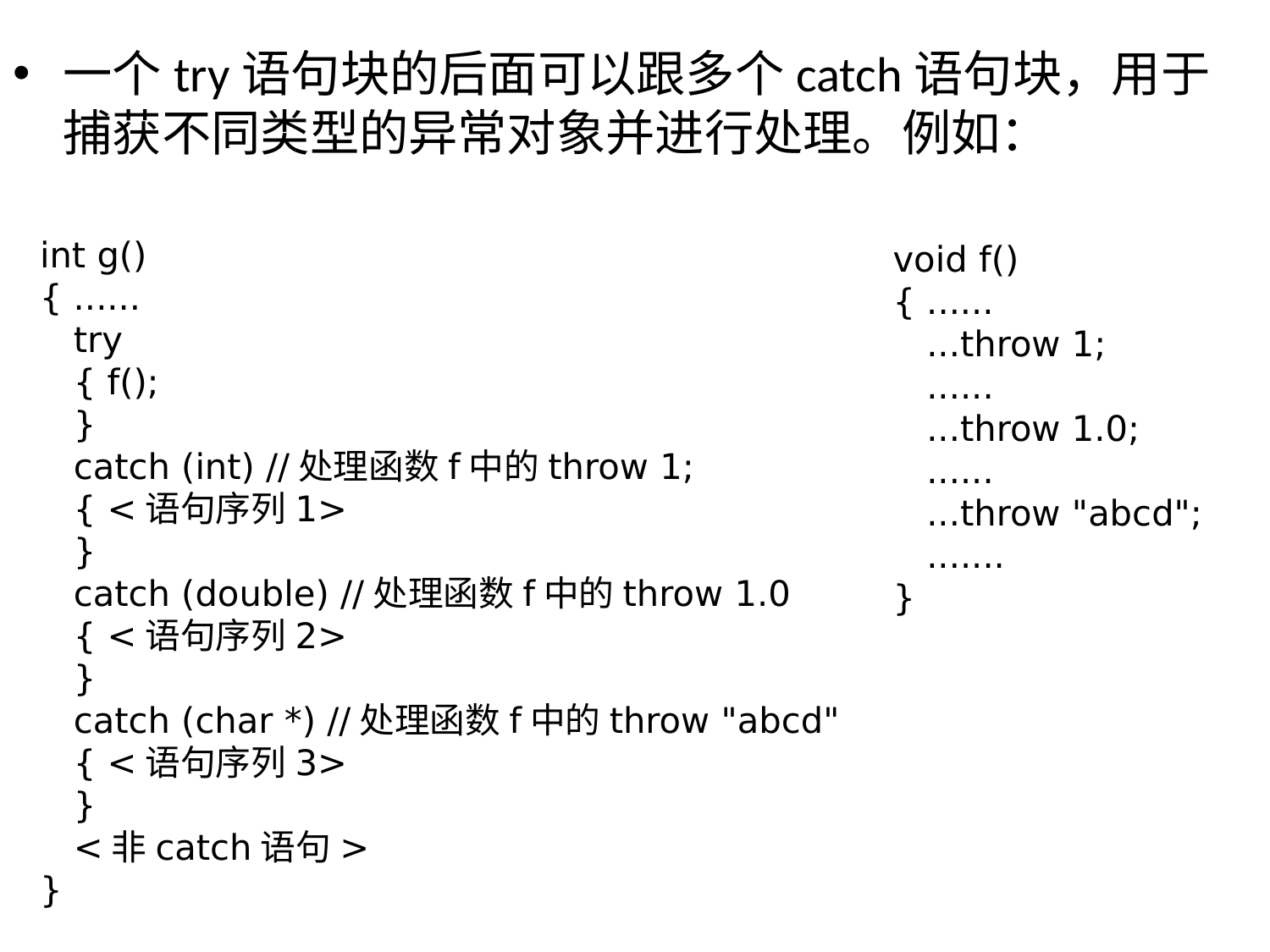

一个try语句块的后面可以跟多个catch语句块，用于捕获不同类型的异常对象并进行处理。例如：
int g()
{ ......
   try
   { f();
   }
   catch (int) //处理函数f中的throw 1;
   { <语句序列1>
   }
   catch (double) //处理函数f中的throw 1.0
   { <语句序列2>
   }
   catch (char *) //处理函数f中的throw "abcd"
   { <语句序列3>
   }
   <非catch语句>
}
void f()
{ ......
   ...throw 1;
   ......
   ...throw 1.0;
   ......
   ...throw "abcd";
   .......
}